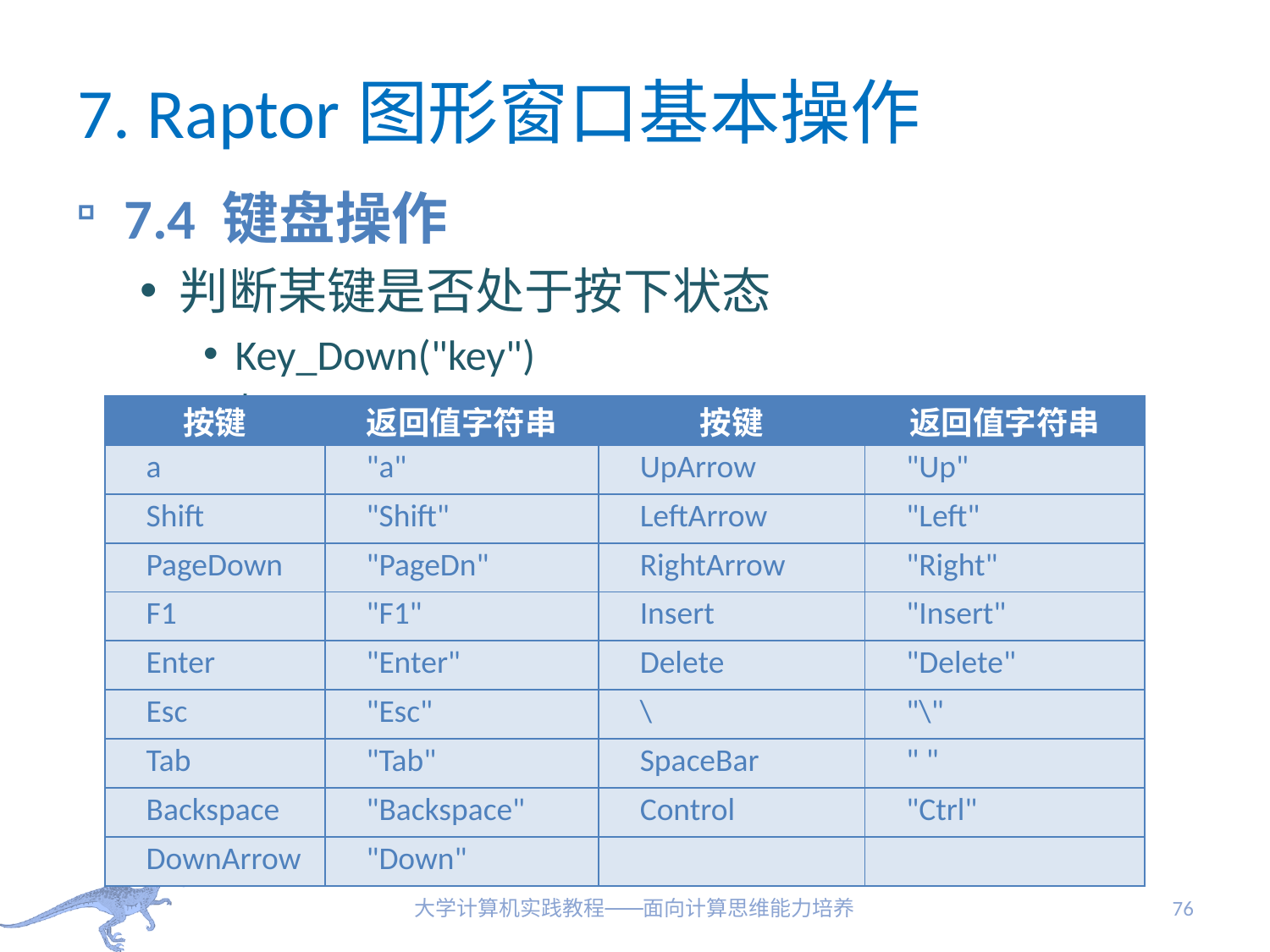

# 7. Raptor图形窗口基本操作
7.4 键盘操作
判断某键是否处于按下状态
Key_Down("key")
如：Key_Down(“ ”)     Key_Down("ctrl")
Key_Down("ctrl") and Key_Down("a")

| 按键 | 返回值字符串 | 按键 | 返回值字符串 |
| --- | --- | --- | --- |
| a | "a" | UpArrow | "Up" |
| Shift | "Shift" | LeftArrow | "Left" |
| PageDown | "PageDn" | RightArrow | "Right" |
| F1 | "F1" | Insert | "Insert" |
| Enter | "Enter" | Delete | "Delete" |
| Esc | "Esc" | \ | "\" |
| Tab | "Tab" | SpaceBar | " " |
| Backspace | "Backspace" | Control | "Ctrl" |
| DownArrow | "Down" |  |  |
大学计算机实践教程——面向计算思维能力培养
76